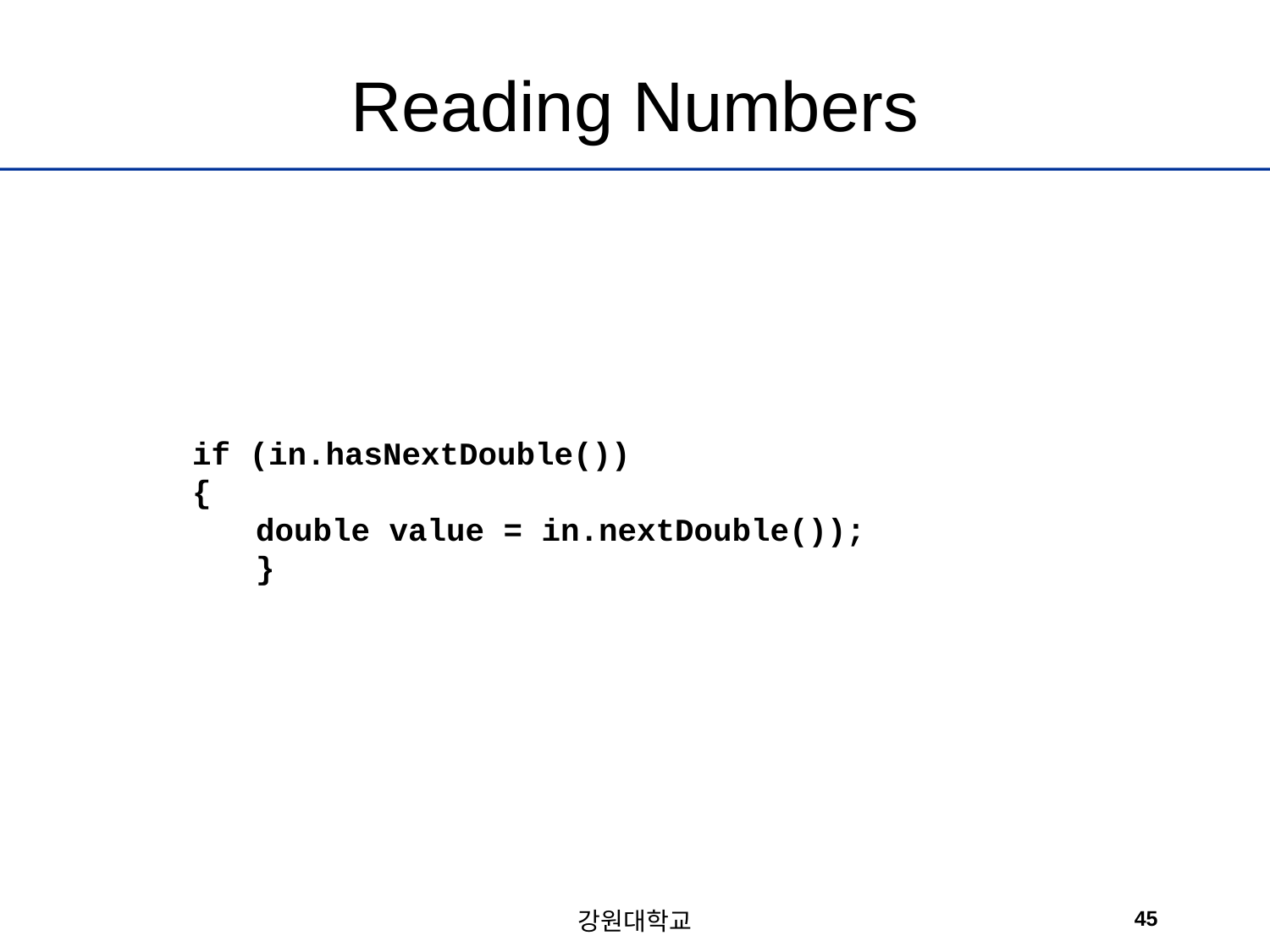

# Reading Numbers

if (in.hasNextDouble())
{
double value = in.nextDouble());
}

강원대학교